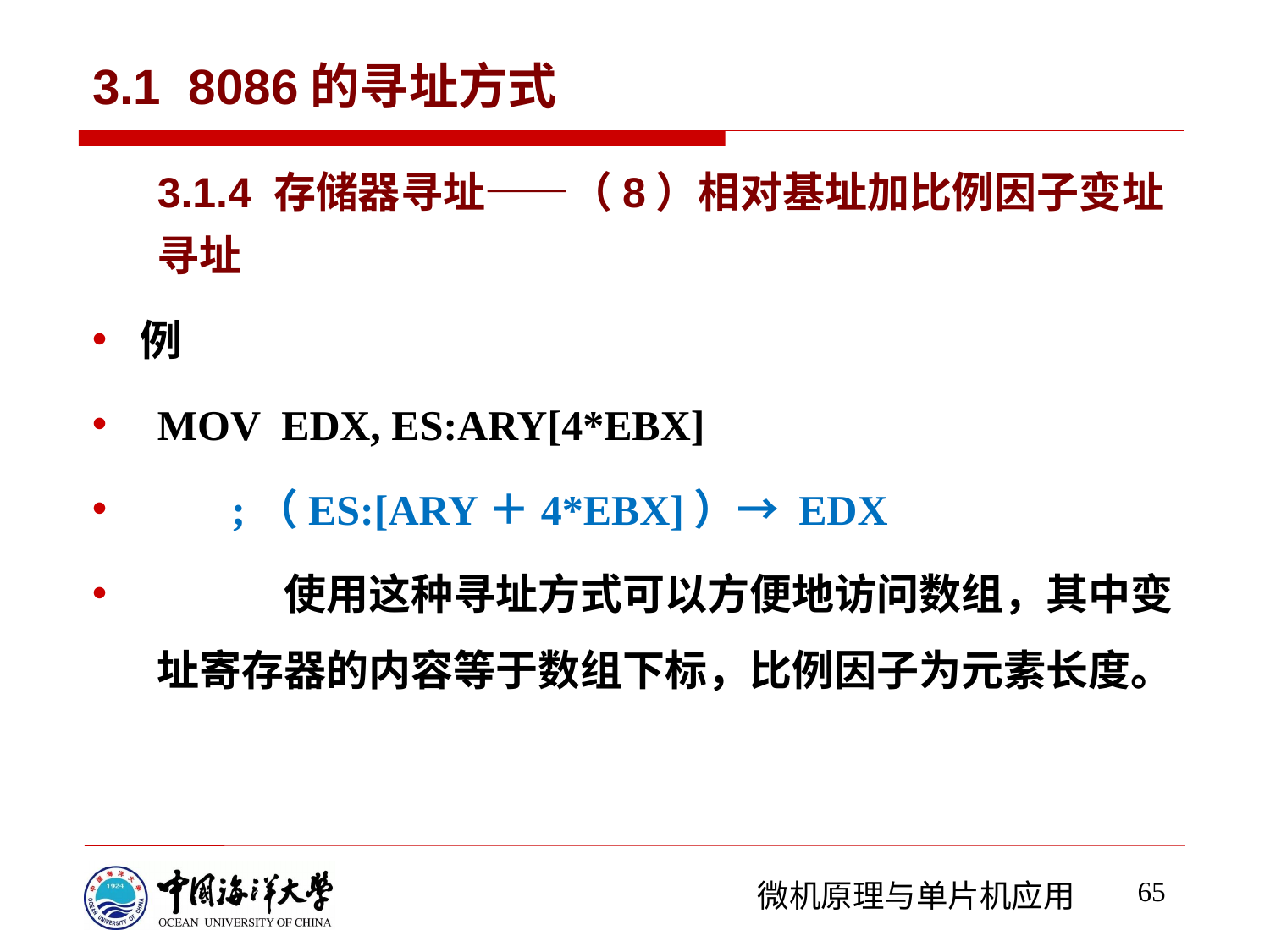

# 3.1  8086的寻址方式
3.1.4 存储器寻址——（8）相对基址加比例因子变址寻址
例
MOV  EDX, ES:ARY[4*EBX]
       ;（ES:[ARY＋4*EBX]）→ EDX
	使用这种寻址方式可以方便地访问数组，其中变址寄存器的内容等于数组下标，比例因子为元素长度。

65